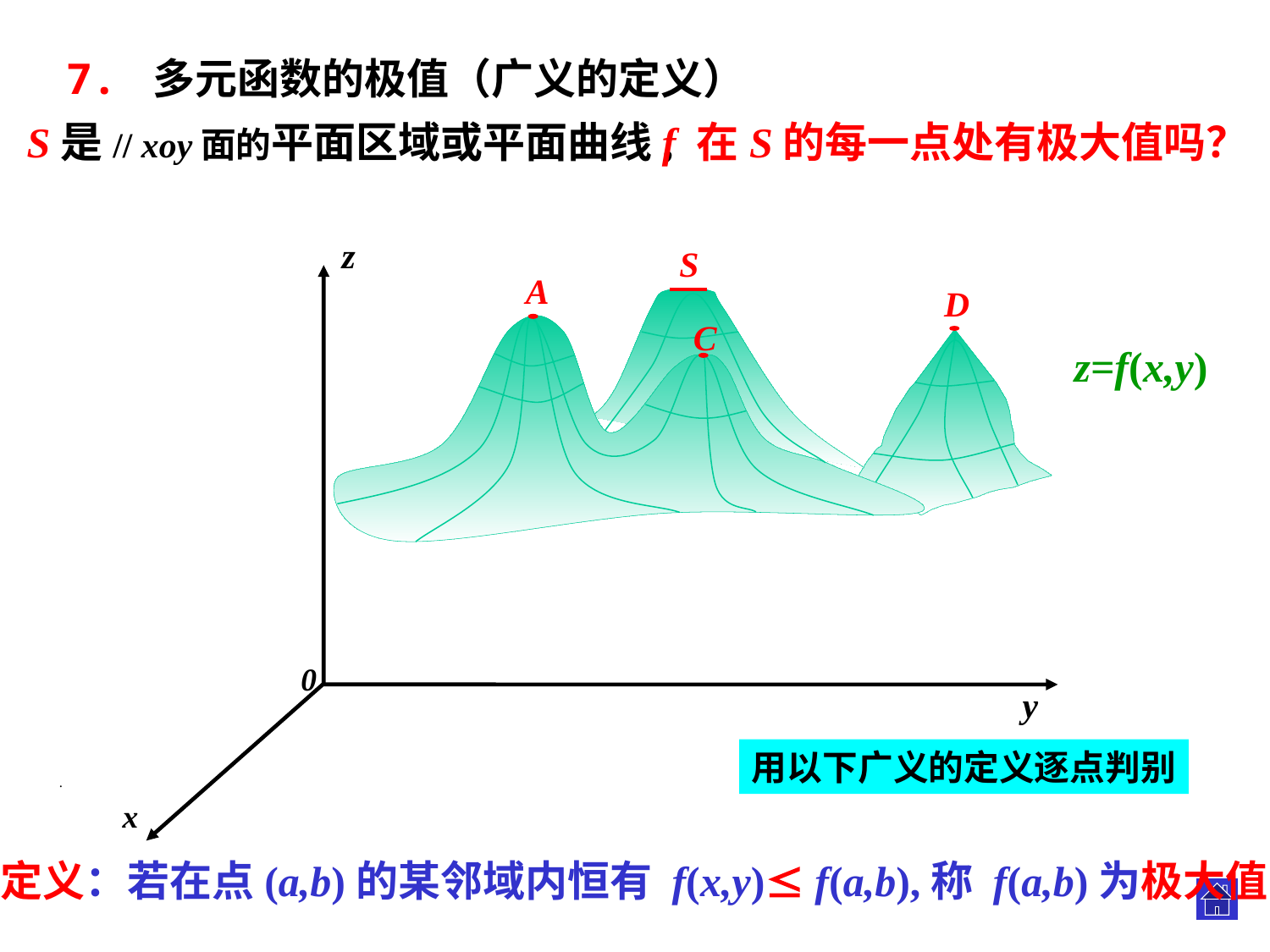

7. 多元函数的极值（广义的定义）
S是// xoy面的平面区域或平面曲线,
f 在S的每一点处有极大值吗？
z

0
y

x
S
A
D

C

z=f(x,y)

用以下广义的定义逐点判别
.
定义：若在点(a,b)的某邻域内恒有 f(x,y)≤ f(a,b),称 f(a,b)为极大值